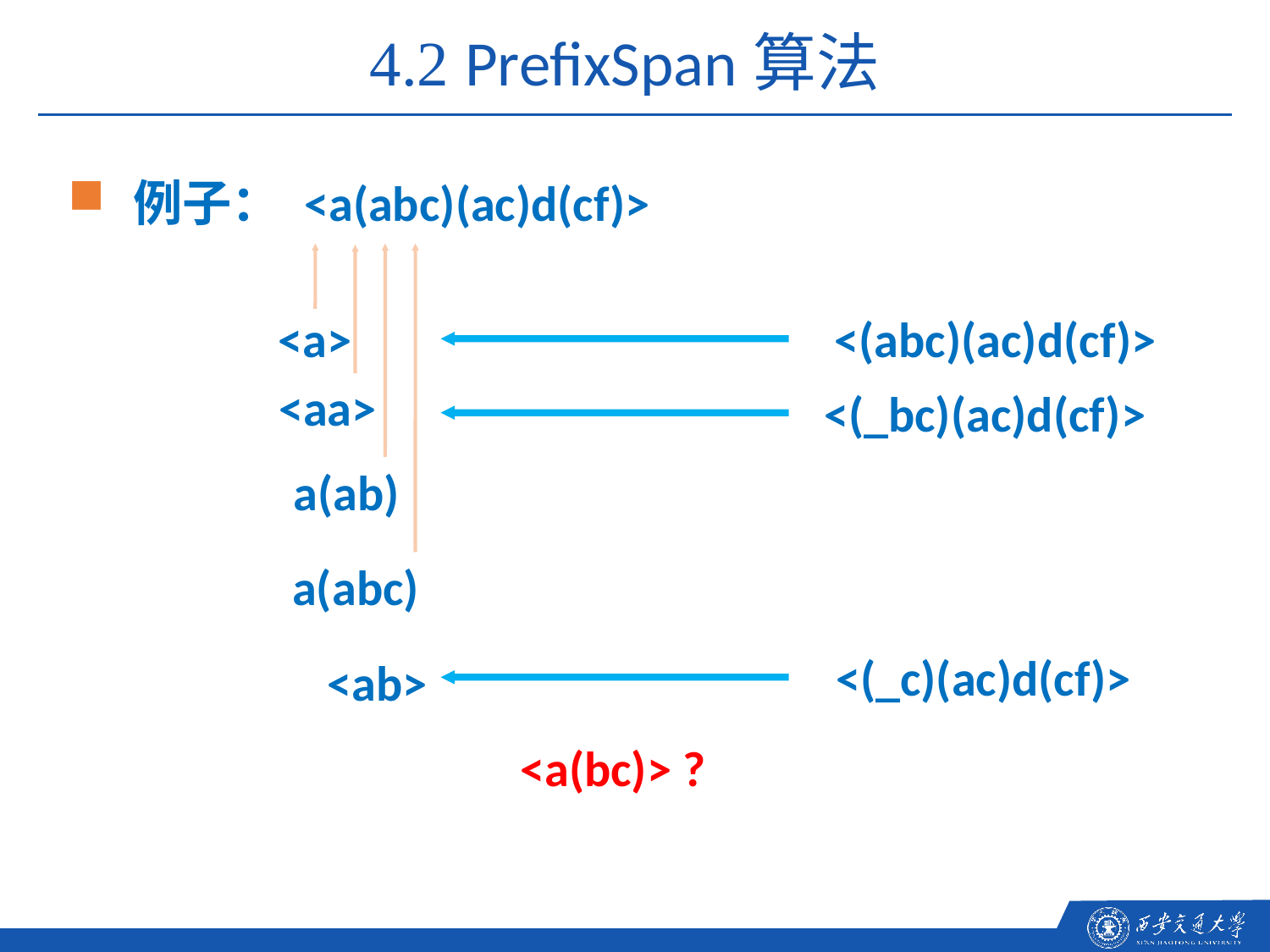

4.2 PrefixSpan算法
例子： <a(abc)(ac)d(cf)>

<a>
<(abc)(ac)d(cf)>

<aa>
<(_bc)(ac)d(cf)>

a(ab)
a(abc)
<(_c)(ac)d(cf)>
<ab>

<a(bc)> ?